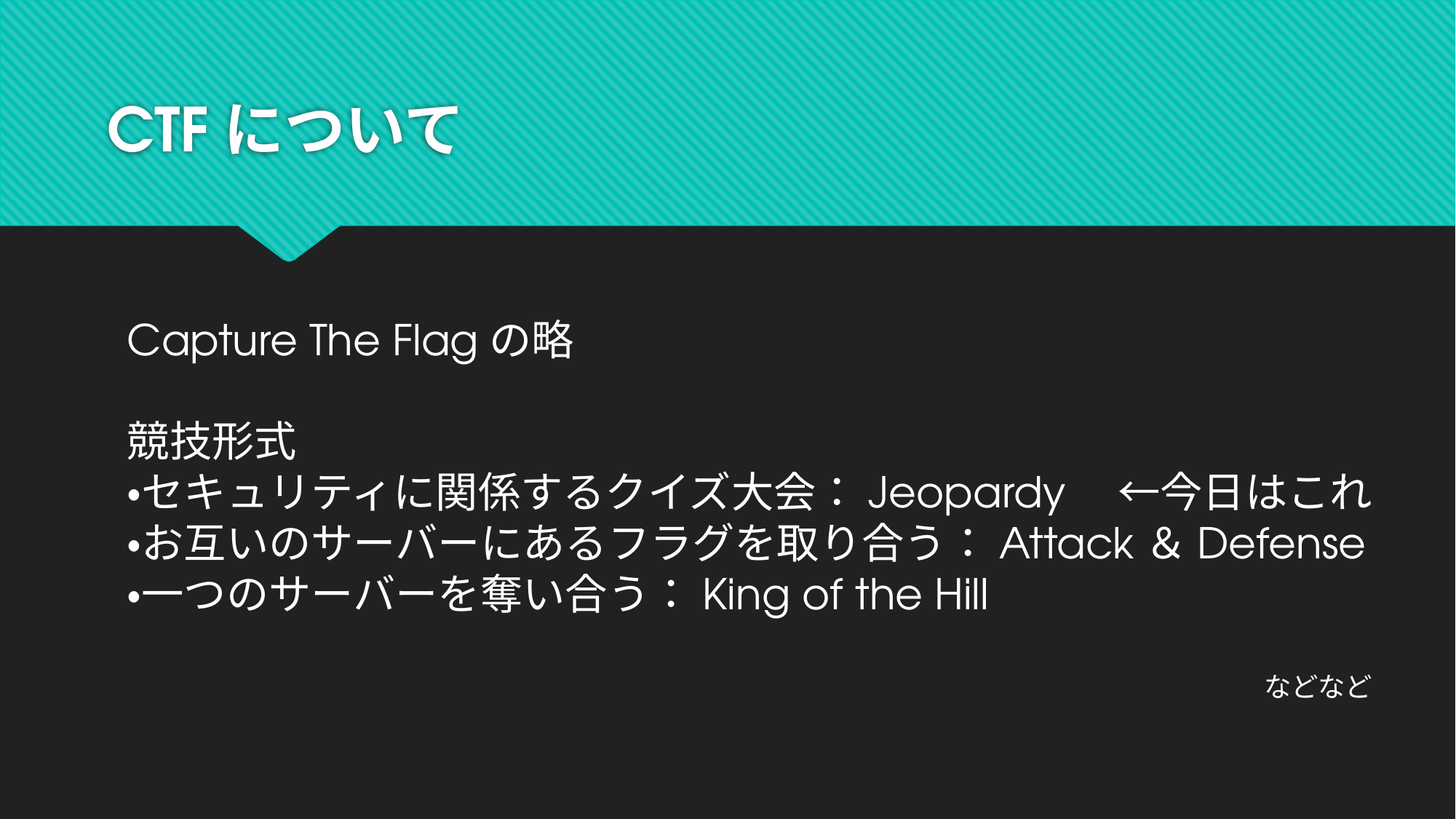

# CTFについて
Capture The Flagの略

競技形式
・セキュリティに関係するクイズ大会：Jeopardy　←今日はこれ
・お互いのサーバーにあるフラグを取り合う：Attack＆Defense
・一つのサーバーを奪い合う：King of the Hill

などなど